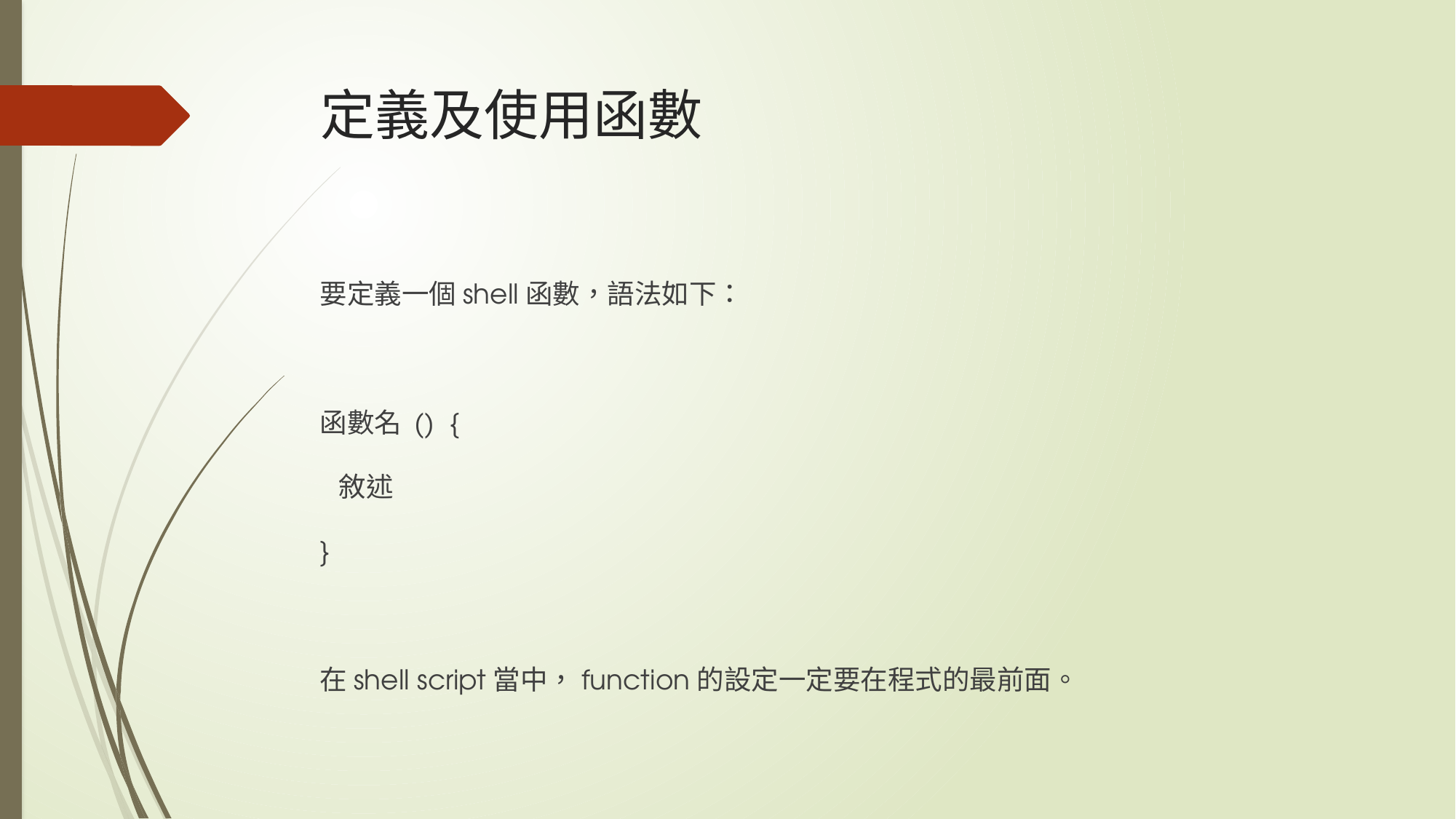

# 定義及使用函數
要定義一個shell函數，語法如下：

函數名 ()  {
  敘述
}

在shell script當中，function的設定一定要在程式的最前面。